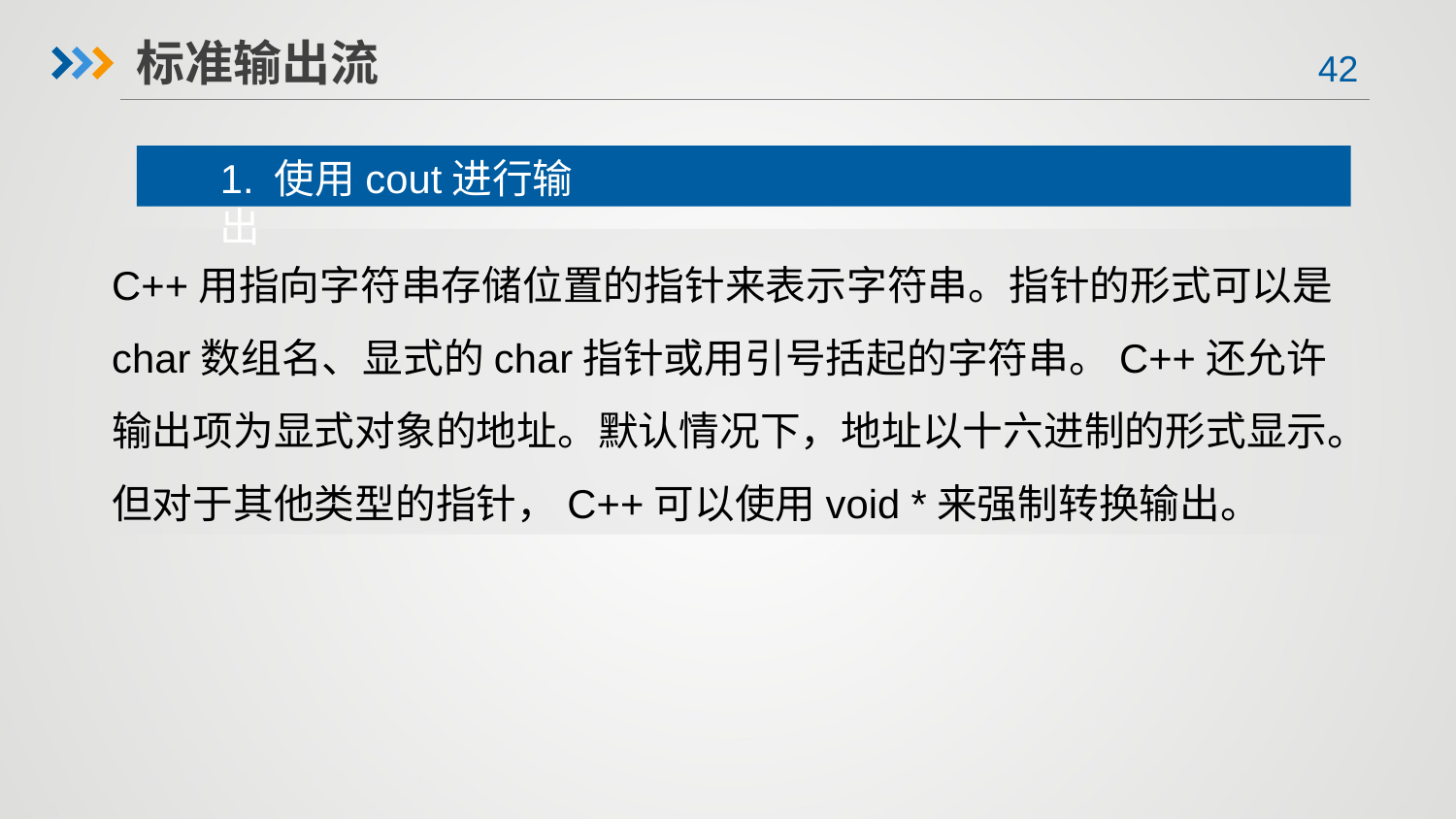

标准输出流

1. 使用cout进行输出
C++用指向字符串存储位置的指针来表示字符串。指针的形式可以是char数组名、显式的char指针或用引号括起的字符串。C++还允许输出项为显式对象的地址。默认情况下，地址以十六进制的形式显示。但对于其他类型的指针，C++可以使用void *来强制转换输出。